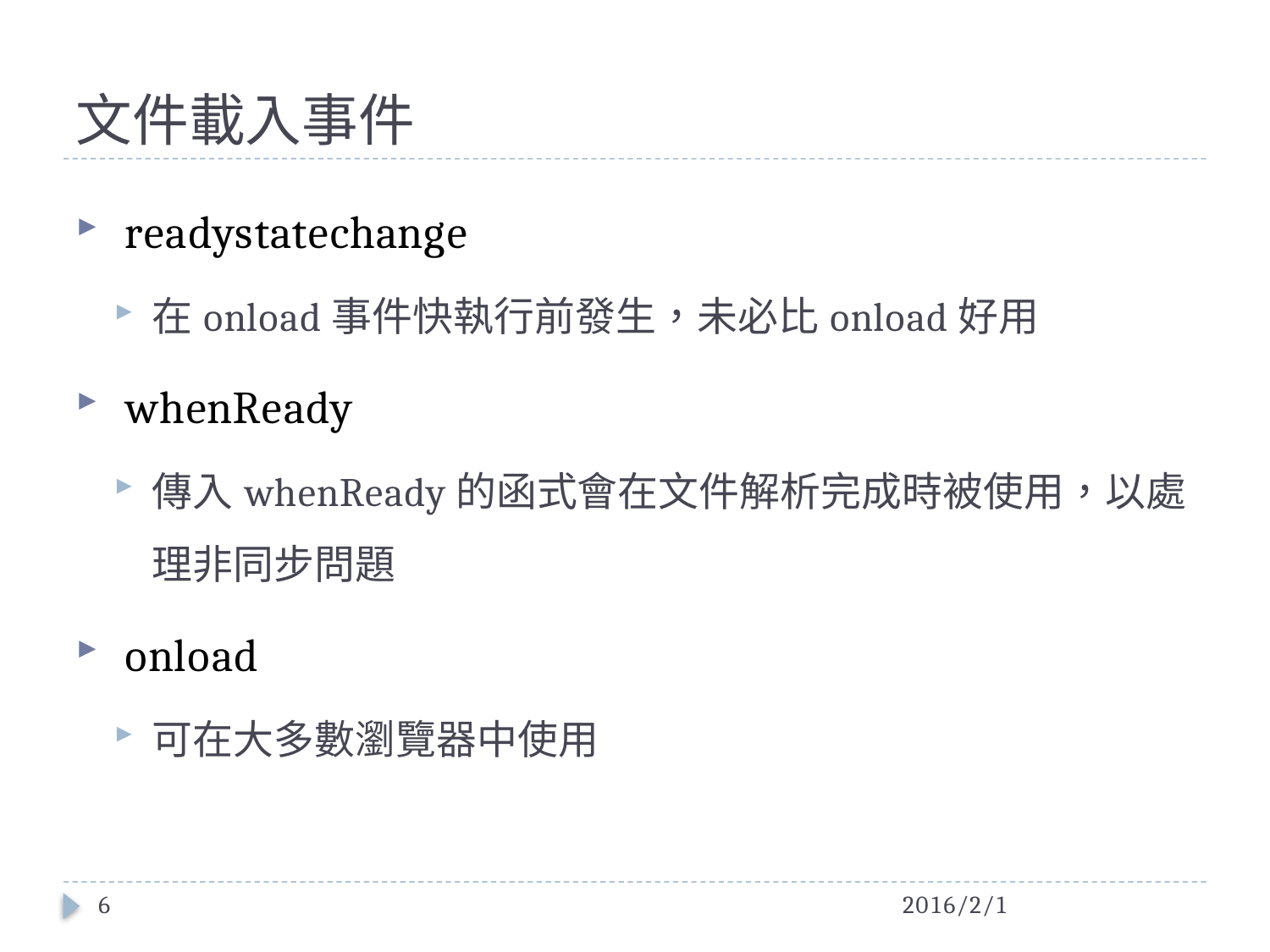

# 文件載入事件
 readystatechange
在onload事件快執行前發生，未必比onload好用
 whenReady
傳入whenReady的函式會在文件解析完成時被使用，以處理非同步問題
 onload
可在大多數瀏覽器中使用
6
2016/2/1